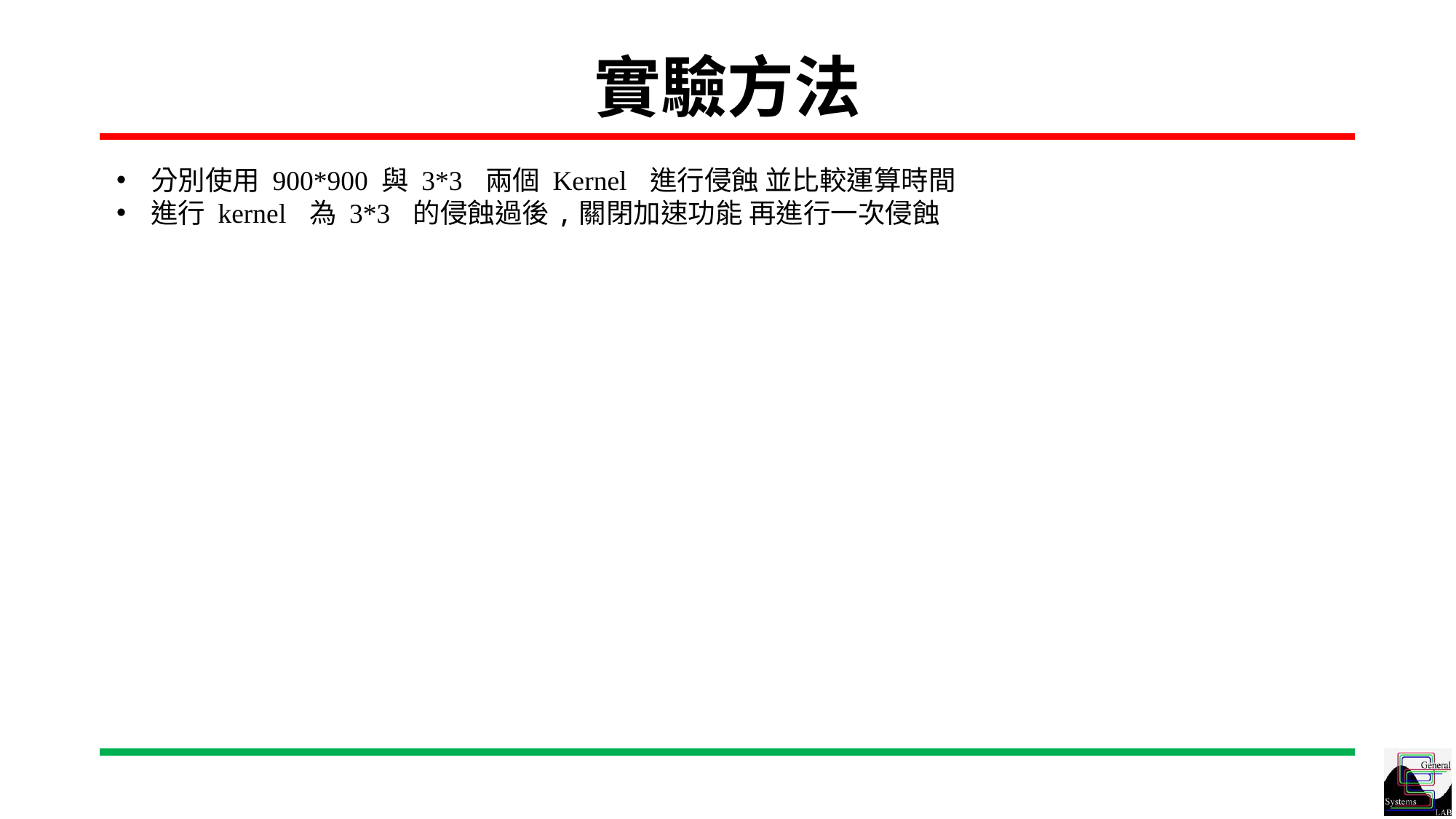

# 實驗方法
分別使用 900*900 與 3*3 兩個 Kernel 進行侵蝕 並比較運算時間
進行 kernel 為 3*3 的侵蝕過後,關閉加速功能 再進行一次侵蝕